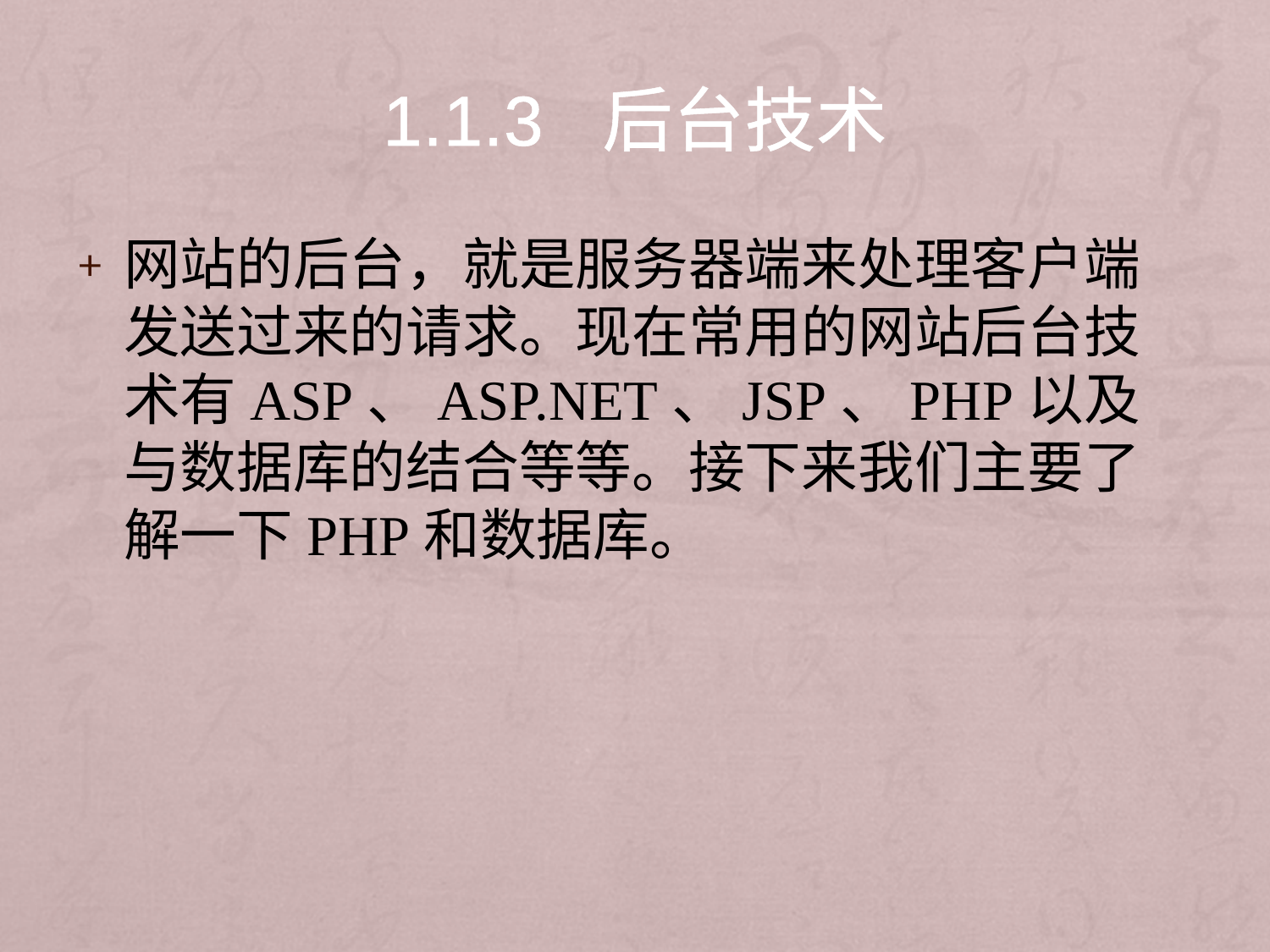

# 1.1.3  后台技术
网站的后台，就是服务器端来处理客户端发送过来的请求。现在常用的网站后台技术有ASP、ASP.NET、JSP、PHP以及与数据库的结合等等。接下来我们主要了解一下PHP和数据库。